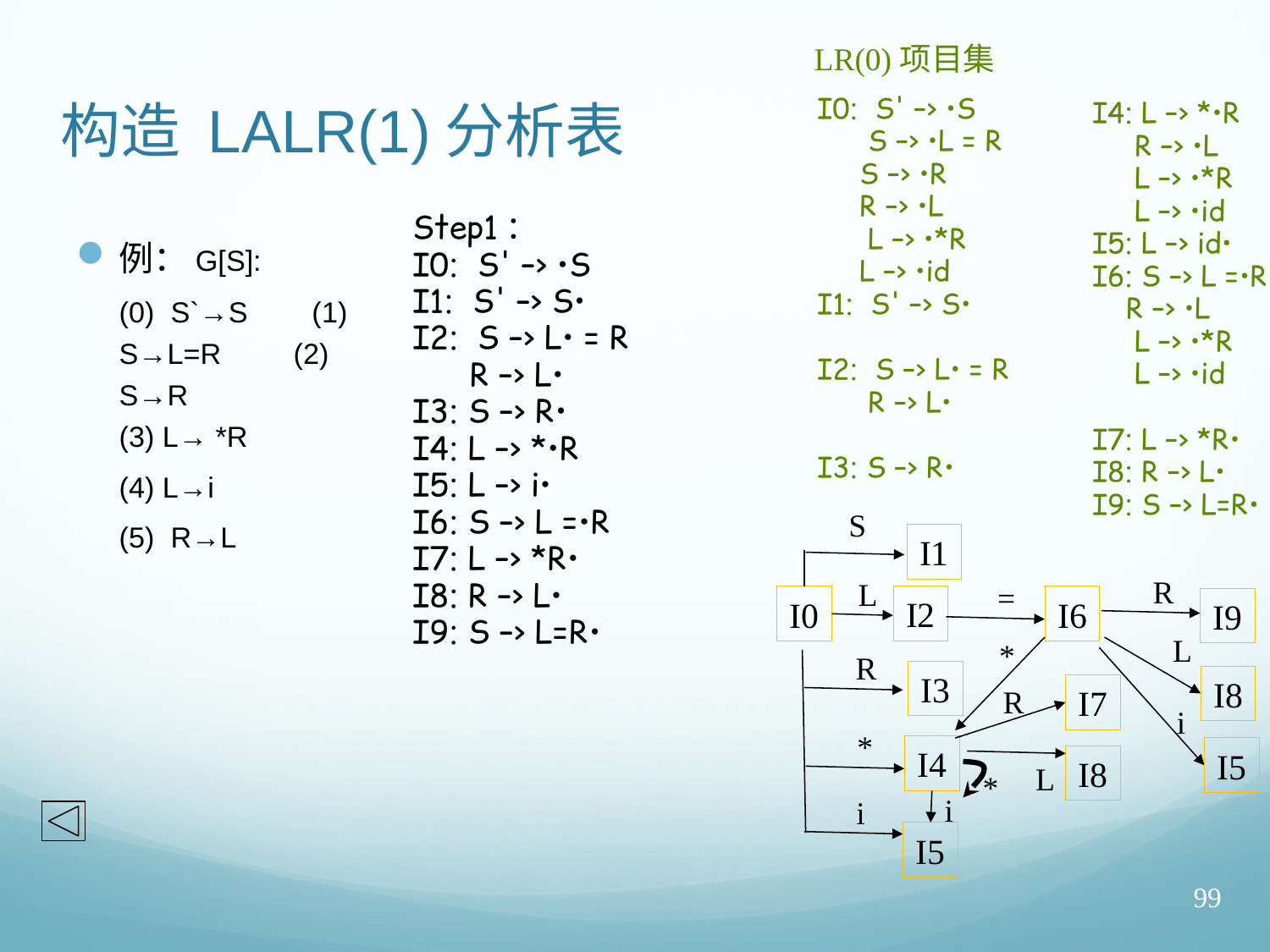

# 构造 LALR(1)分析表
LR(0)项目集
I0:  S' –> •S
      S –> •L = R
     S –> •R
     R –> •L
      L –> •*R
     L –> •id
I1:  S' –> S•

I2:  S –> L• = R
      R –> L•

I3: S –> R•
I4: L –> *•R
     R –> •L
     L –> •*R
     L –> •id
I5: L –> id•
I6: S –> L =•R
    R –> •L
     L –> •*R
     L –> •id

I7: L –> *R•
I8: R –> L•
I9: S –> L=R•
Step1：
I0:  S' –> •S
I1:  S' –> S•
I2:  S –> L• = R
      R –> L•
I3: S –> R•
I4: L –> *•R
I5: L –> i•
I6: S –> L =•R
I7: L –> *R•
I8: R –> L•
I9: S –> L=R•

例：G[S]:
	(0)  S`→S        (1)  S→L=R         (2)  S→R
(3) L→ *R
	(4) L→i
	(5)  R→L
S
I1
R
L
=
I2
I0
I6
I9
L
*
R
I3
I8
I7
R
i
*
I4
I5
I8
L
*
i
i
I5

99